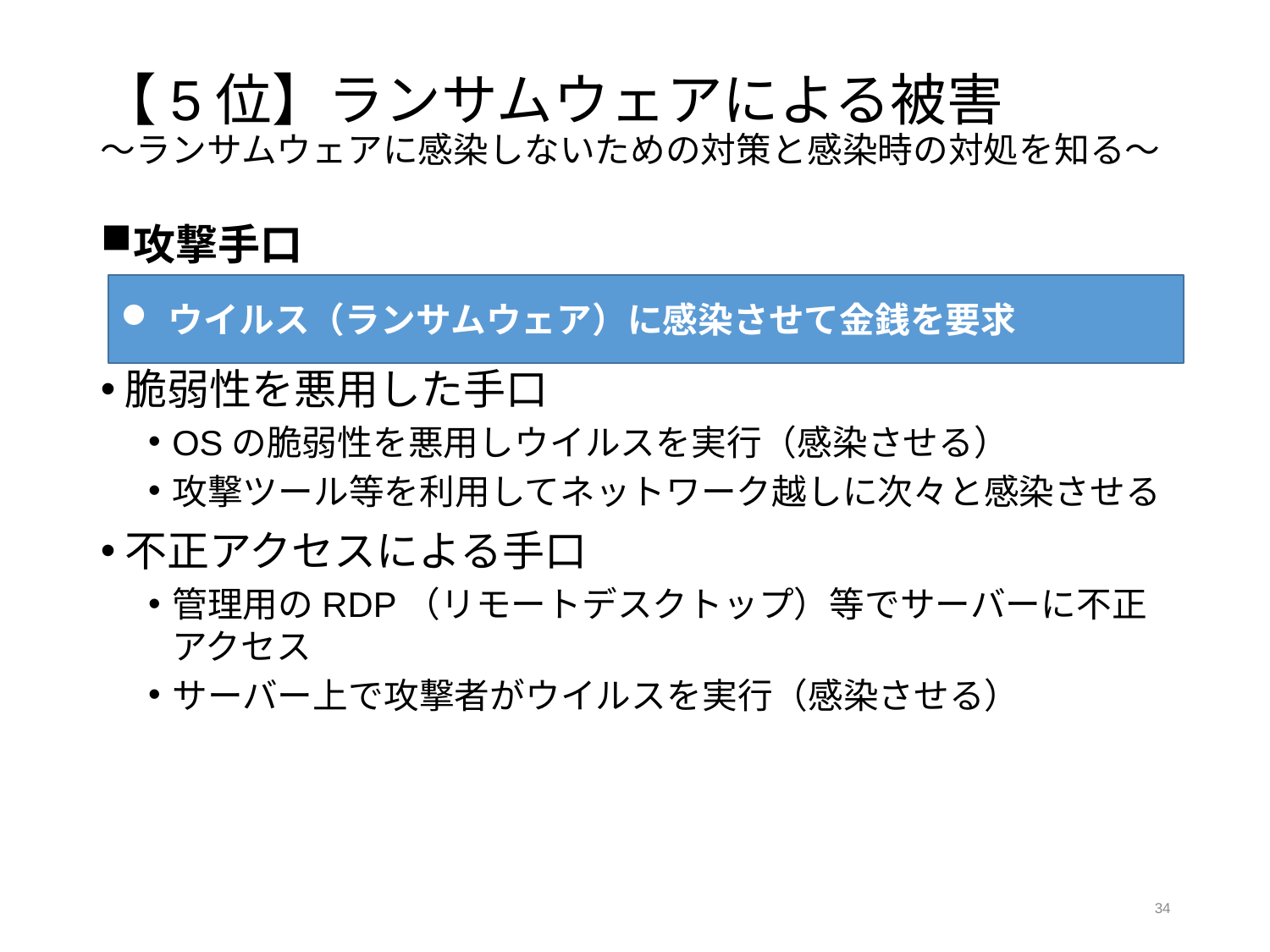

# 【5位】ランサムウェアによる被害 ～ランサムウェアに感染しないための対策と感染時の対処を知る～
攻撃手口

脆弱性を悪用した手口
OSの脆弱性を悪用しウイルスを実行（感染させる）
攻撃ツール等を利用してネットワーク越しに次々と感染させる
不正アクセスによる手口
管理用のRDP（リモートデスクトップ）等でサーバーに不正アクセス
サーバー上で攻撃者がウイルスを実行（感染させる）
ウイルス（ランサムウェア）に感染させて金銭を要求
34